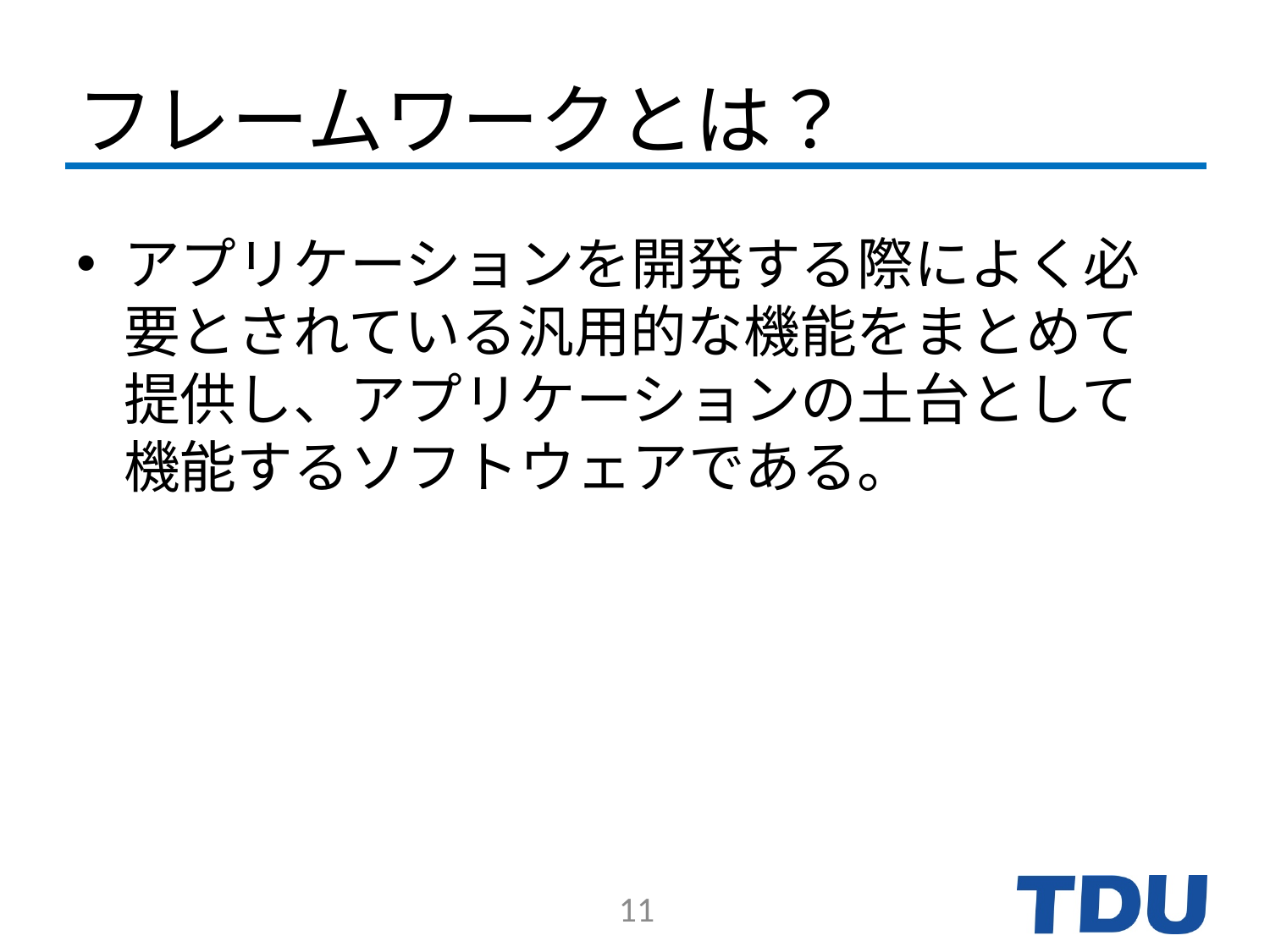

# フレームワークとは？
アプリケーションを開発する際によく必要とされている汎用的な機能をまとめて提供し、アプリケーションの土台として機能するソフトウェアである。
11